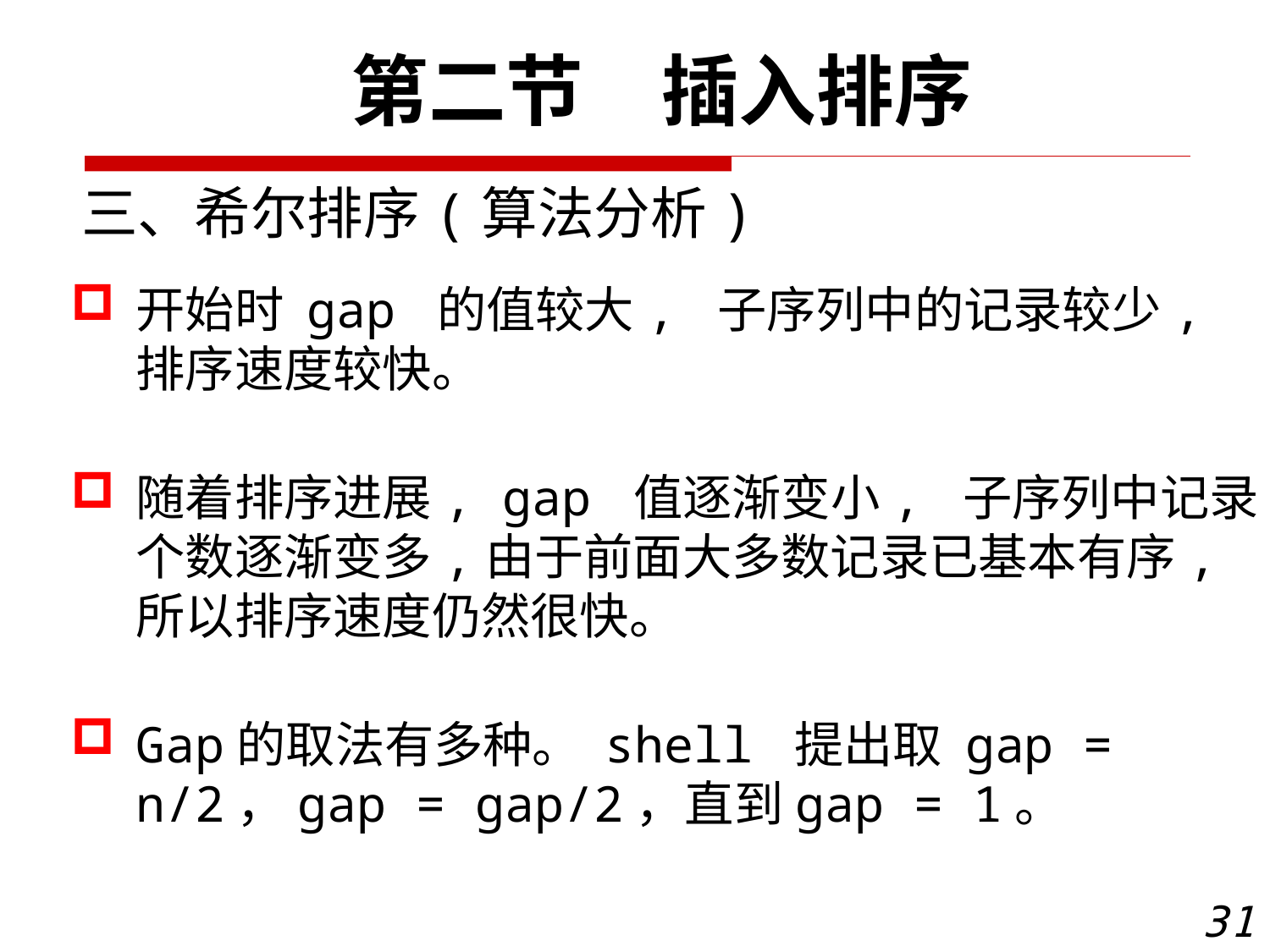

第二节　插入排序
三、希尔排序(算法分析)
开始时 gap 的值较大, 子序列中的记录较少, 排序速度较快。

随着排序进展, gap 值逐渐变小, 子序列中记录个数逐渐变多,由于前面大多数记录已基本有序, 所以排序速度仍然很快。

Gap的取法有多种。 shell 提出取 gap = n/2，gap = gap/2，直到gap = 1。
31